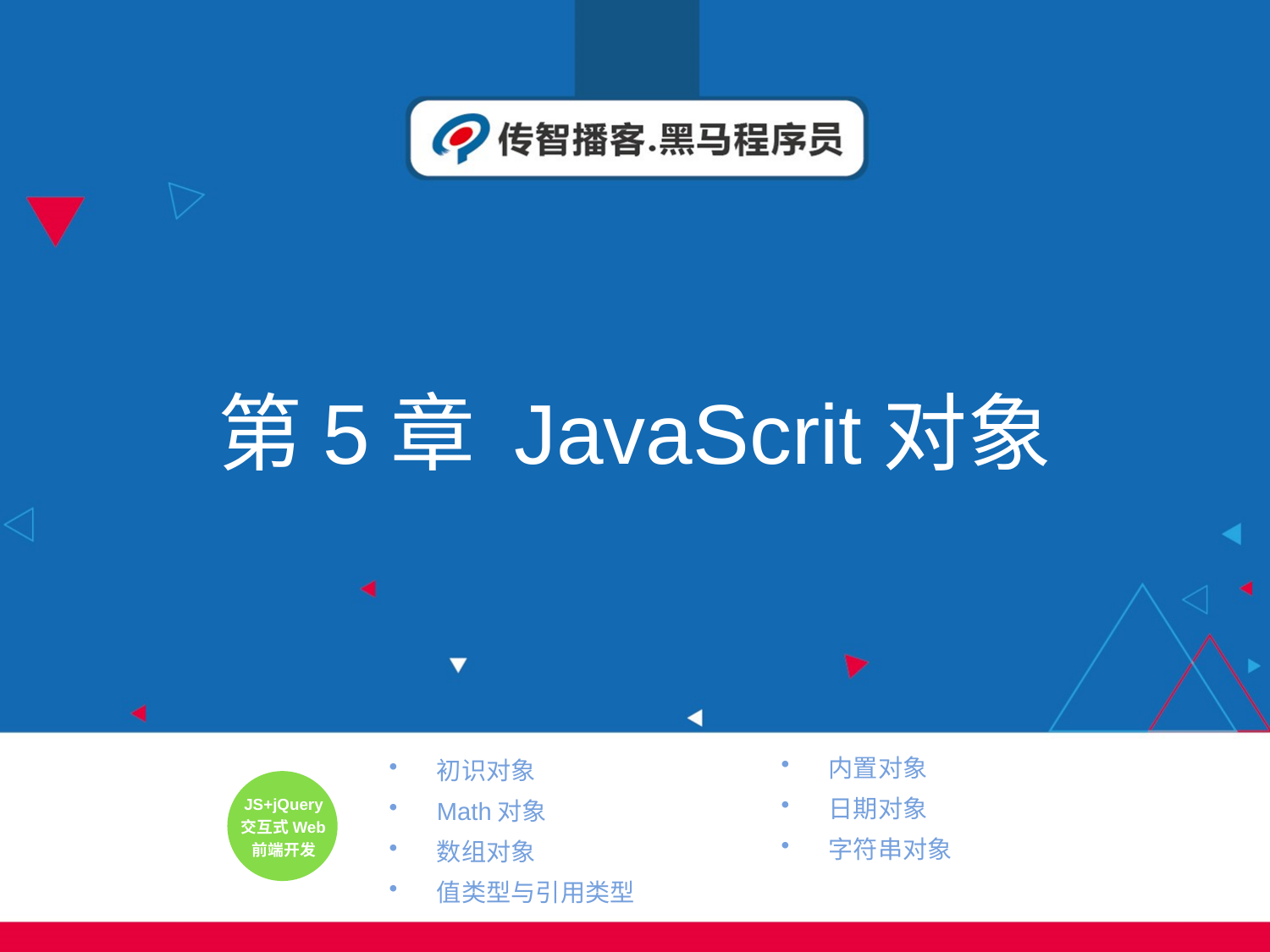

# 第5章 JavaScrit对象
内置对象
日期对象
字符串对象
初识对象
Math对象
数组对象
值类型与引用类型